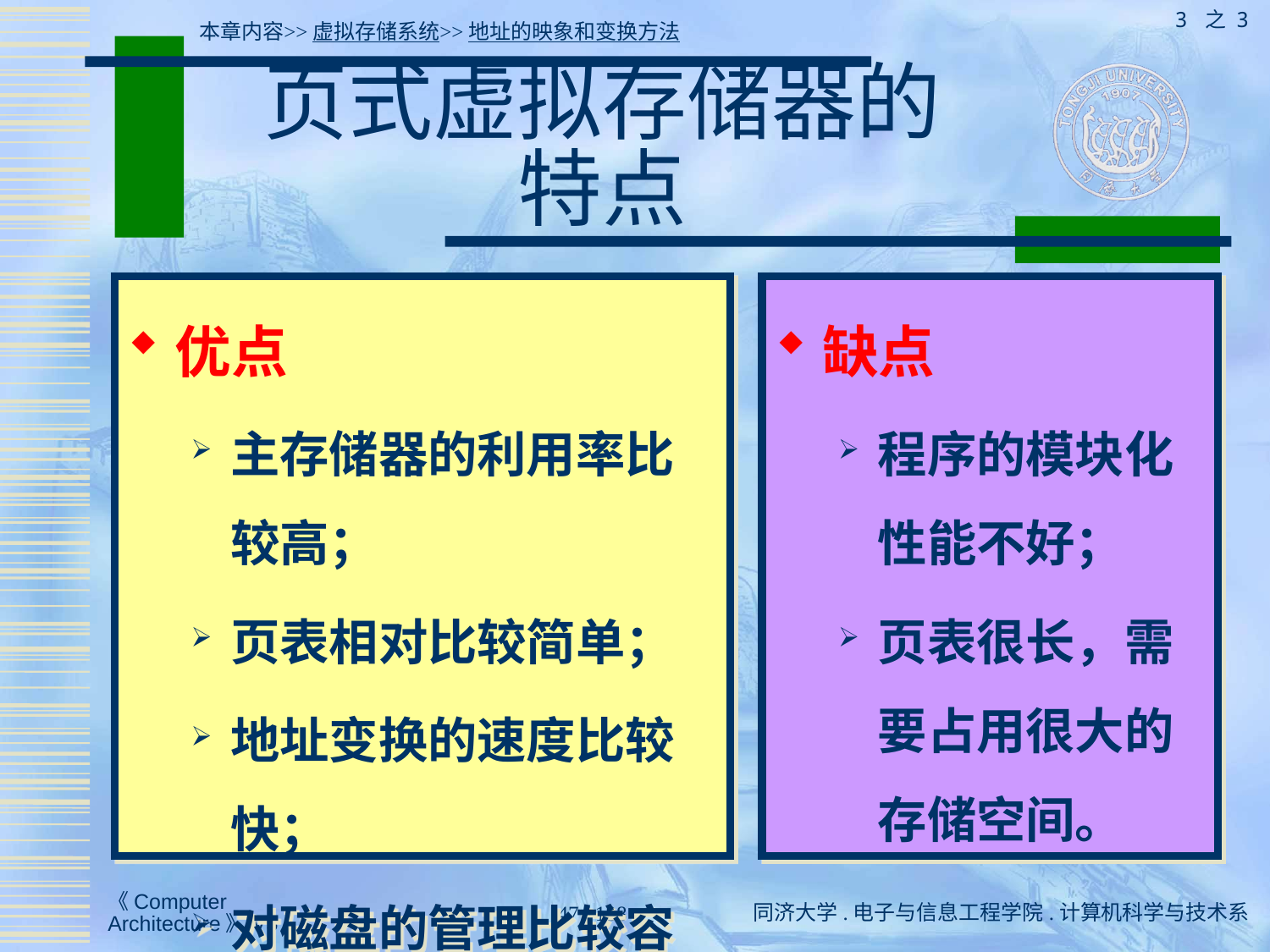

3 之 3
本章内容>>虚拟存储系统>>地址的映象和变换方法
# 页式虚拟存储器的 特点
优点
主存储器的利用率比较高；
页表相对比较简单；
地址变换的速度比较快；
对磁盘的管理比较容易。
缺点
程序的模块化性能不好；
页表很长，需要占用很大的存储空间。